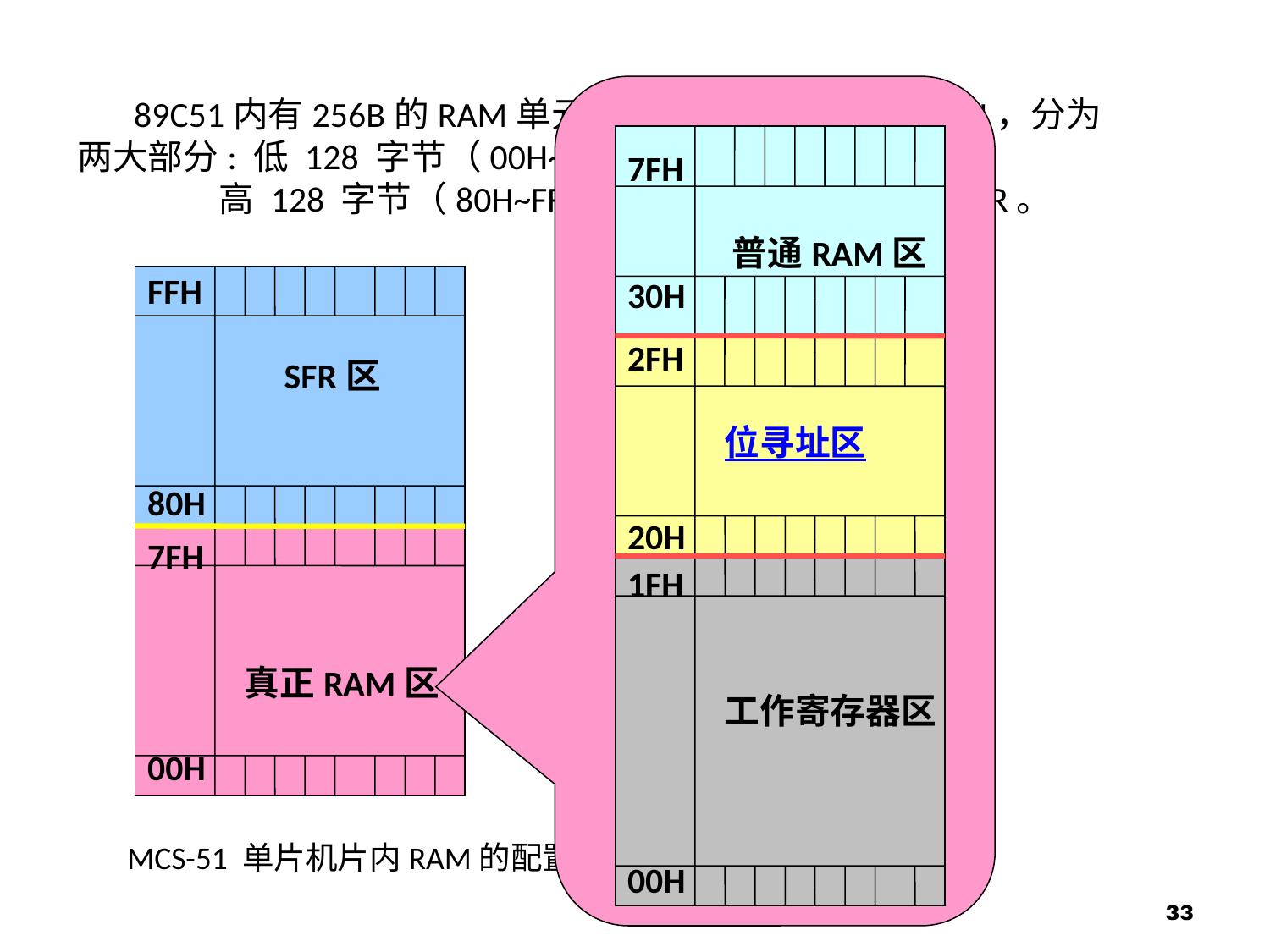

89C51内有256B的RAM单元，其地址范围为00H—FFH，分为两大部分: 低 128 字节（00H~7FH）为真正的RAM区;
                 高 128 字节（80H~FFH）为特殊功能寄存器区SFR。

7FH

            普通RAM区
30H

FFH

                 SFR区

80H

2FH

           位寻址区

20H

7FH

           真正RAM区

00H

1FH

           工作寄存器区

00H

MCS-51 单片机片内RAM的配置图

33